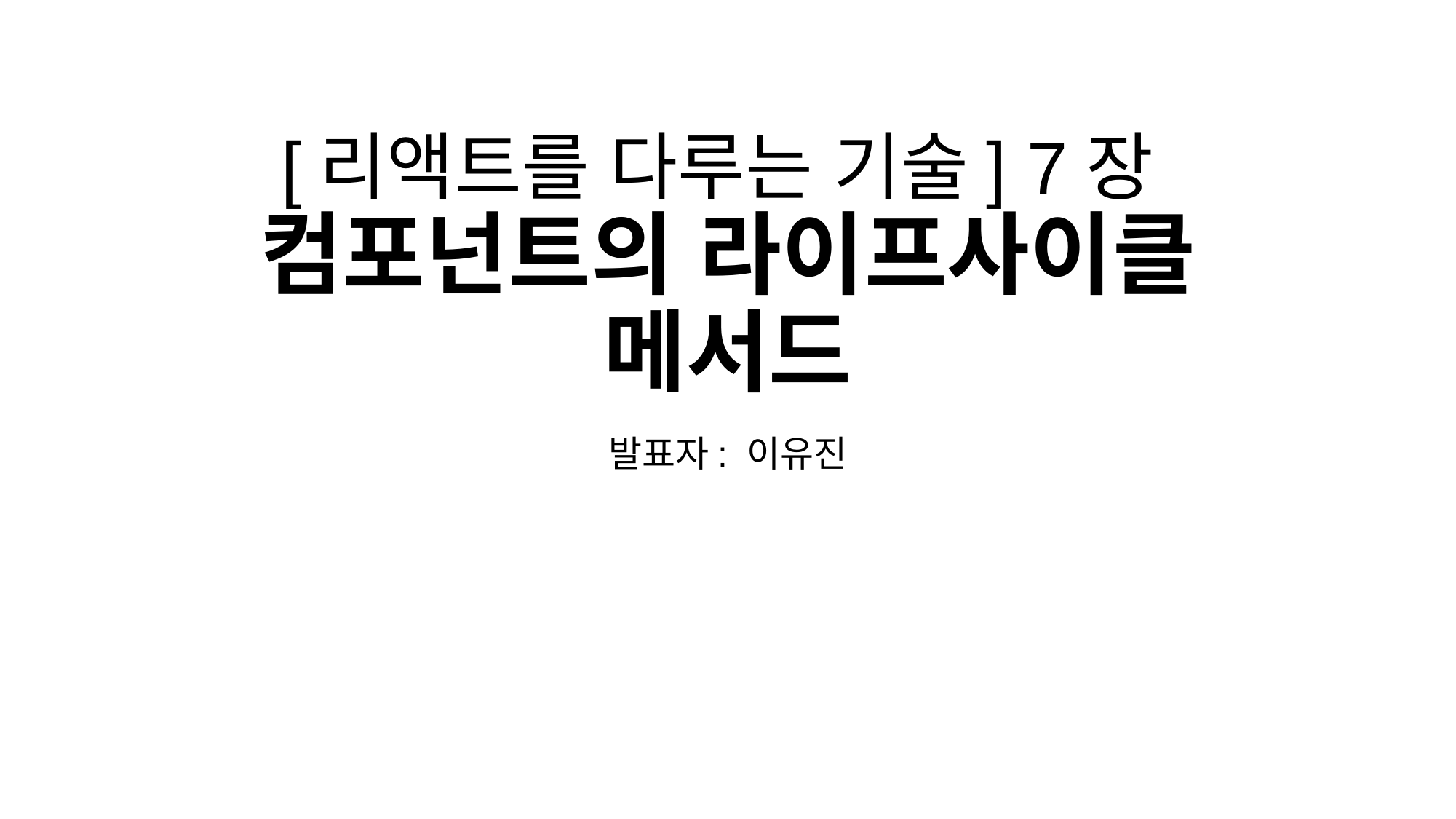

# [리액트를 다루는 기술] 7장 컴포넌트의 라이프사이클 메서드
발표자: 이유진